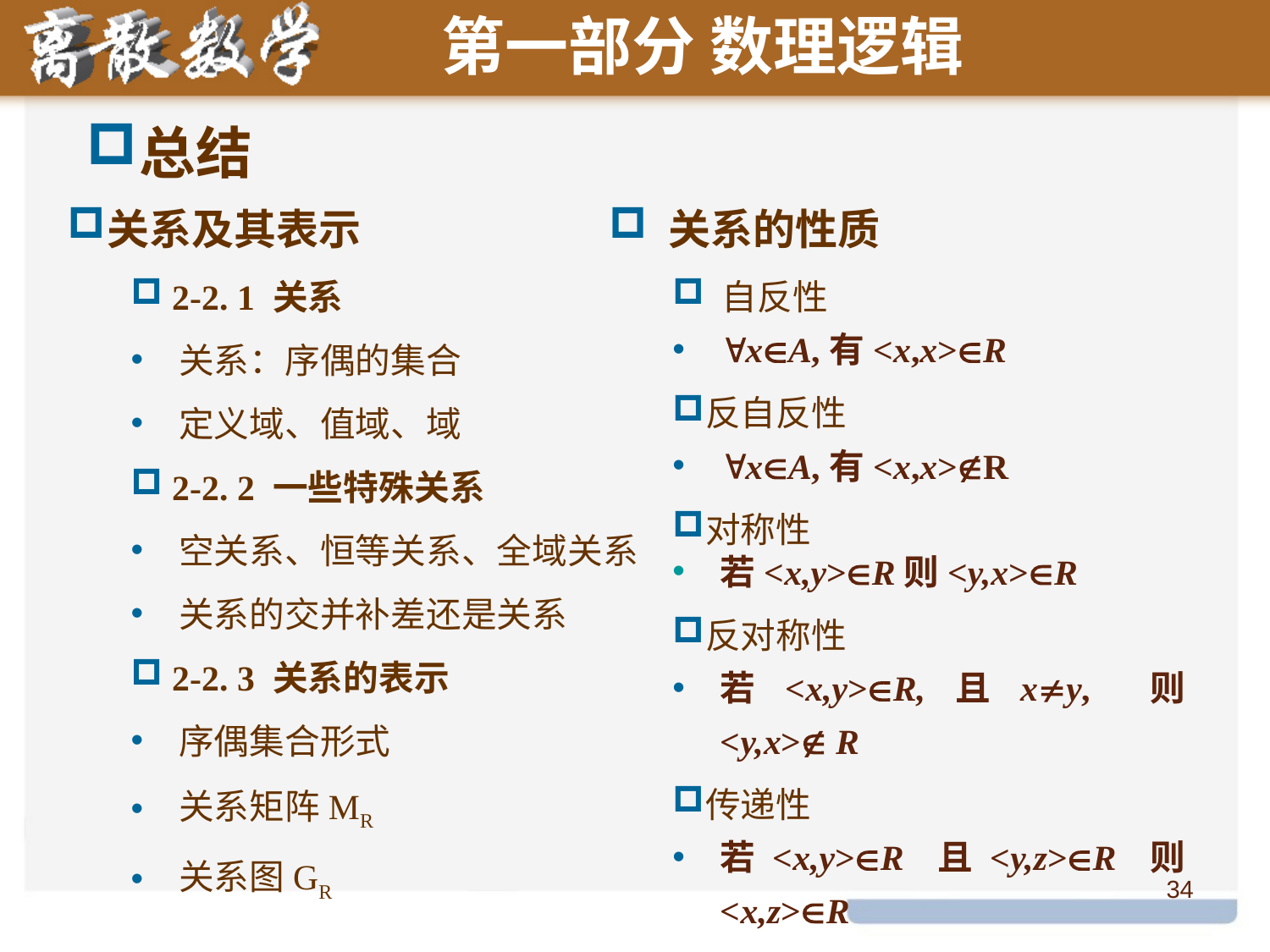

第一部分 数理逻辑
总结
关系及其表示
 2-2. 1 关系
关系：序偶的集合
定义域、值域、域
 2-2. 2 一些特殊关系
空关系、恒等关系、全域关系
关系的交并补差还是关系
 2-2. 3 关系的表示
序偶集合形式
关系矩阵MR
关系图GR
 关系的性质
 自反性
∀x∈A,有<x,x>∈R
反自反性
∀x∈A,有<x,x>∉R
对称性
若<x,y>∈R则<y,x>∈R
反对称性
若<x,y>∈R,且x≠y, 则<y,x>∉ R
传递性
若<x,y>∈R 且<y,z>∈R 则<x,z>∈R
34